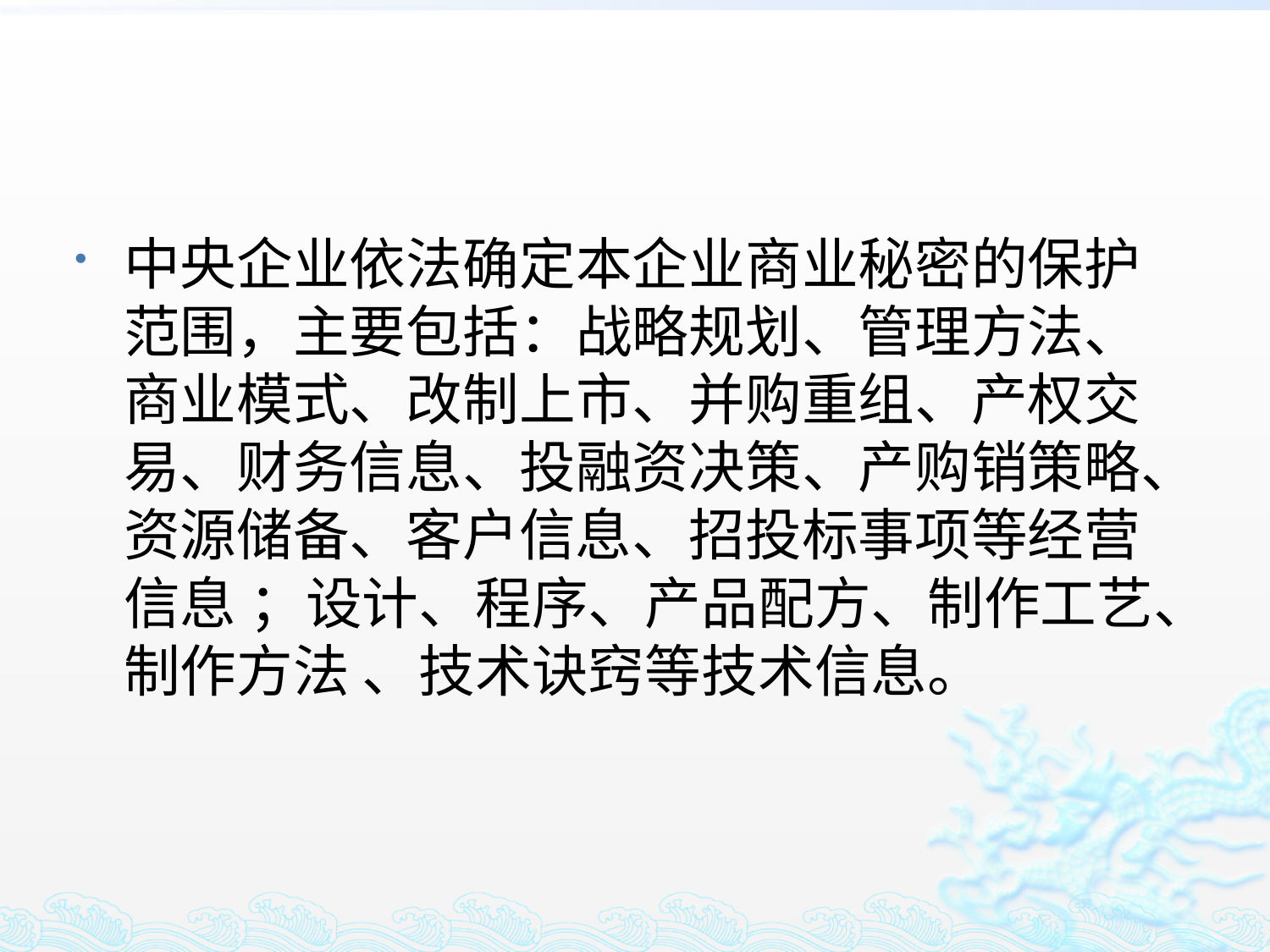

#
中央企业依法确定本企业商业秘密的保护范围，主要包括：战略规划、管理方法、商业模式、改制上市、并购重组、产权交易、财务信息、投融资决策、产购销策略、资源储备、客户信息、招投标事项等经营信息 ；设计、程序、产品配方、制作工艺、制作方法 、技术诀窍等技术信息。